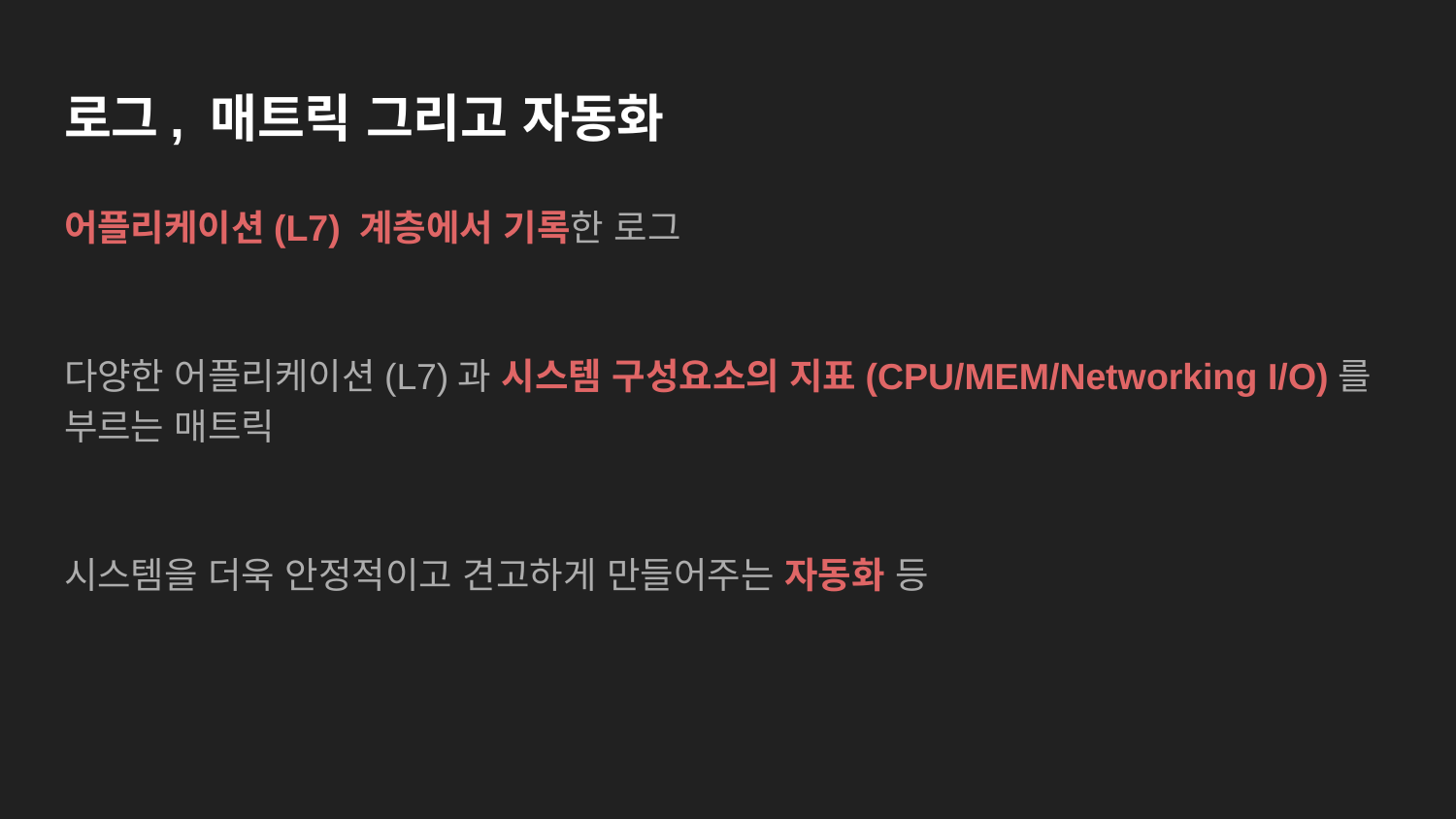

# 로그, 매트릭 그리고 자동화
어플리케이션(L7) 계층에서 기록한 로그

다양한 어플리케이션(L7)과 시스템 구성요소의 지표(CPU/MEM/Networking I/O)를 부르는 매트릭

시스템을 더욱 안정적이고 견고하게 만들어주는 자동화 등